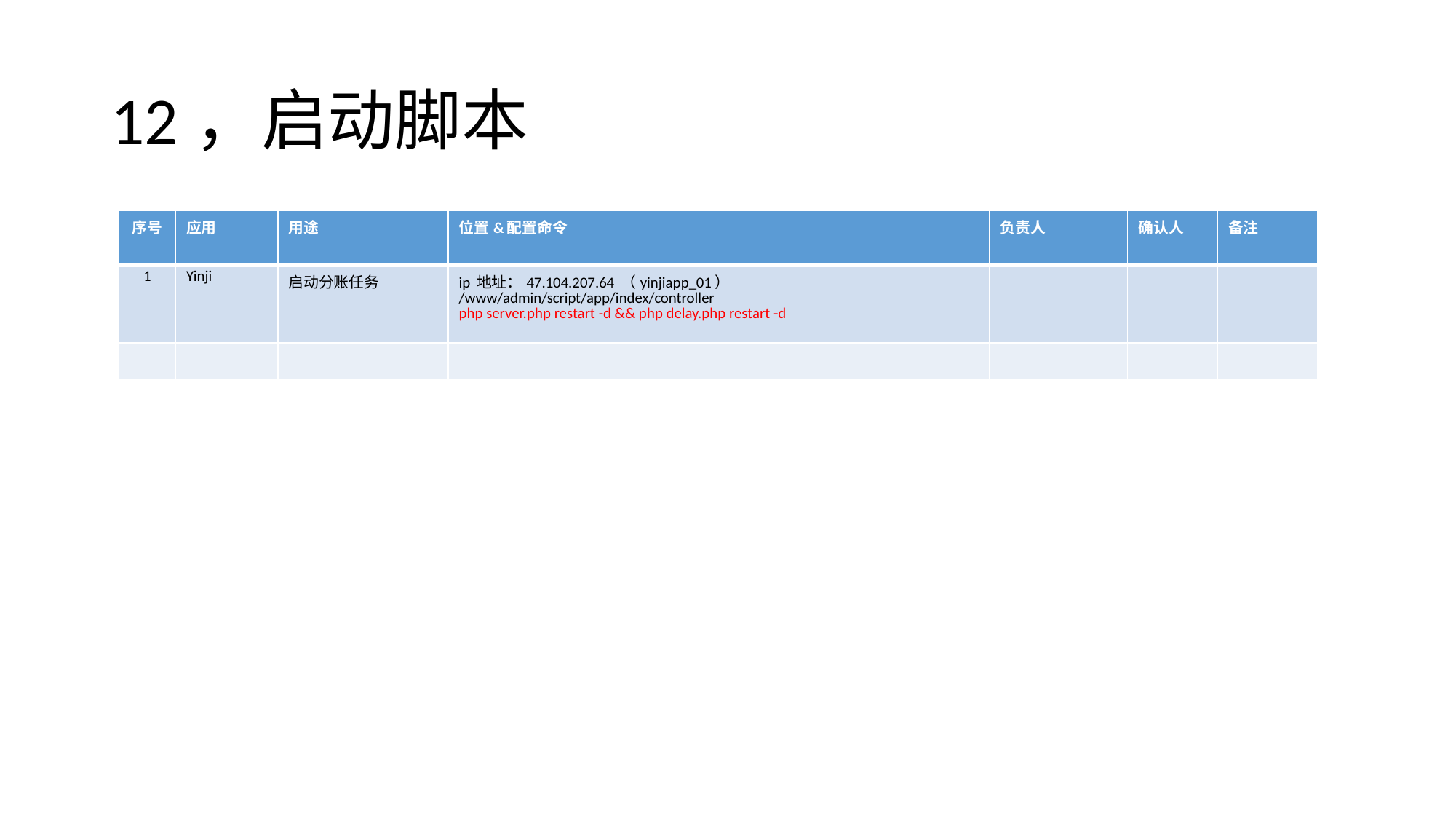

# 12，启动脚本
| 序号 | 应用 | 用途 | 位置&配置命令 | 负责人 | 确认人 | 备注 |
| --- | --- | --- | --- | --- | --- | --- |
| 1 | Yinji | 启动分账任务 | ip 地址：47.104.207.64 （yinjiapp\_01） /www/admin/script/app/index/controller php server.php restart -d && php delay.php restart -d |  |  |  |
|  |  |  |  |  |  |  |